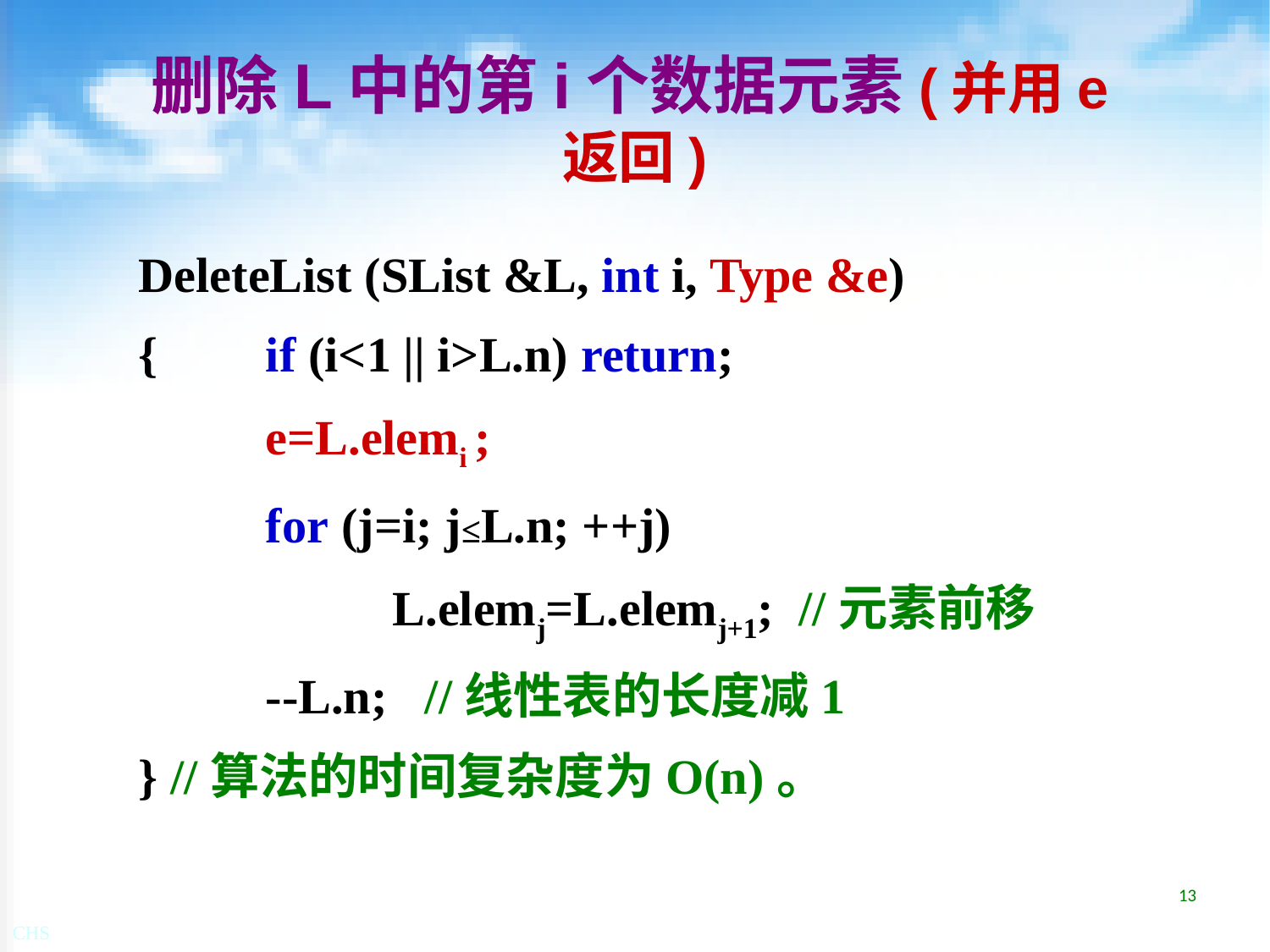

# 删除L中的第i个数据元素(并用e返回)
DeleteList (SList &L, int i, Type &e)
{	if (i<1 || i>L.n) return;
	e=L.elemi ;
	for (j=i; j≤L.n; ++j)
		L.elemj=L.elemj+1;  //元素前移
	--L.n;   //线性表的长度减1
} //算法的时间复杂度为O(n)。
13